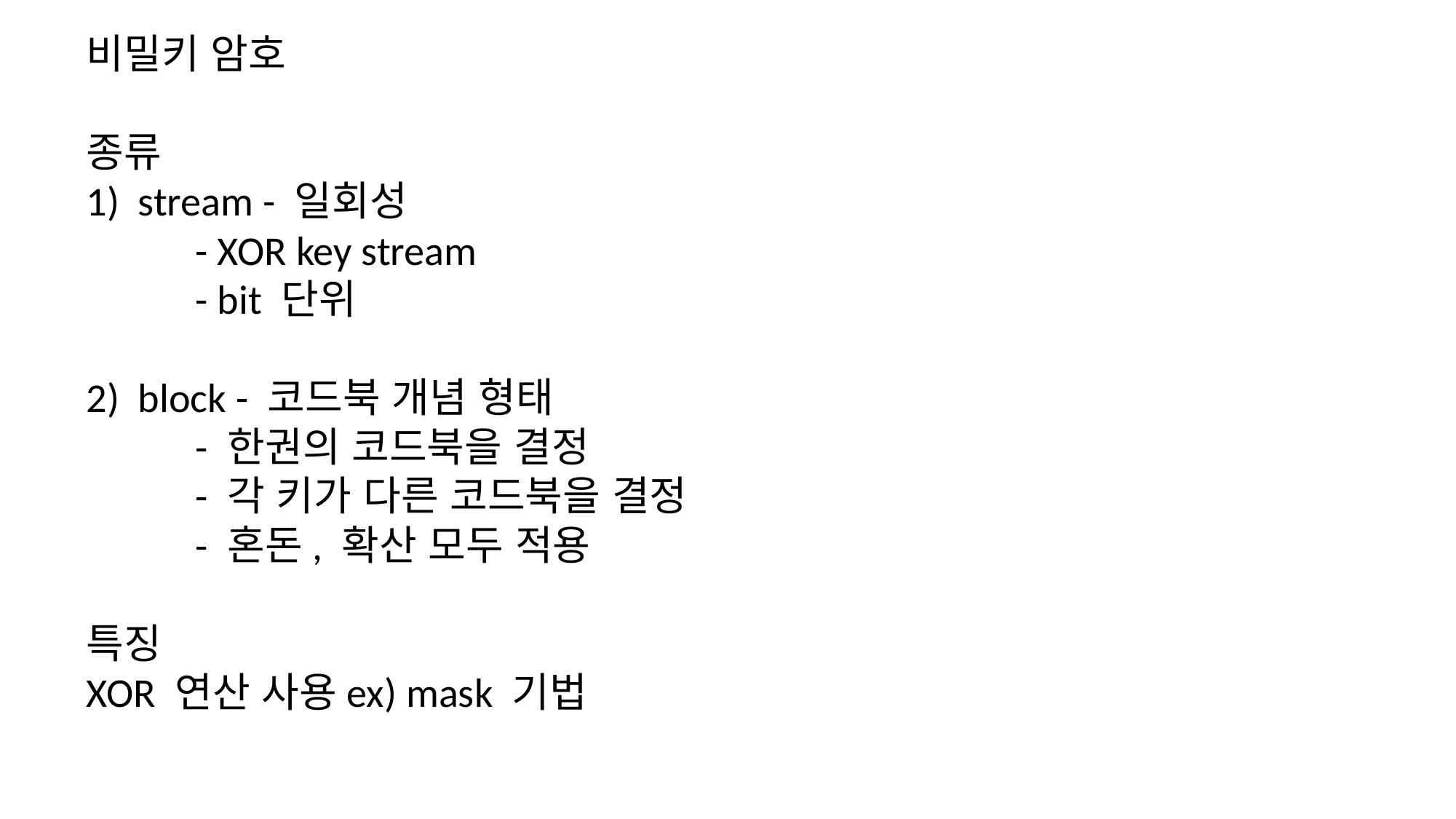

비밀키 암호

종류
1)  stream - 일회성
	- XOR key stream
	- bit 단위

2)  block - 코드북 개념 형태
	- 한권의 코드북을 결정
	- 각 키가 다른 코드북을 결정
	- 혼돈, 확산 모두 적용

특징
XOR 연산 사용ex) mask 기법